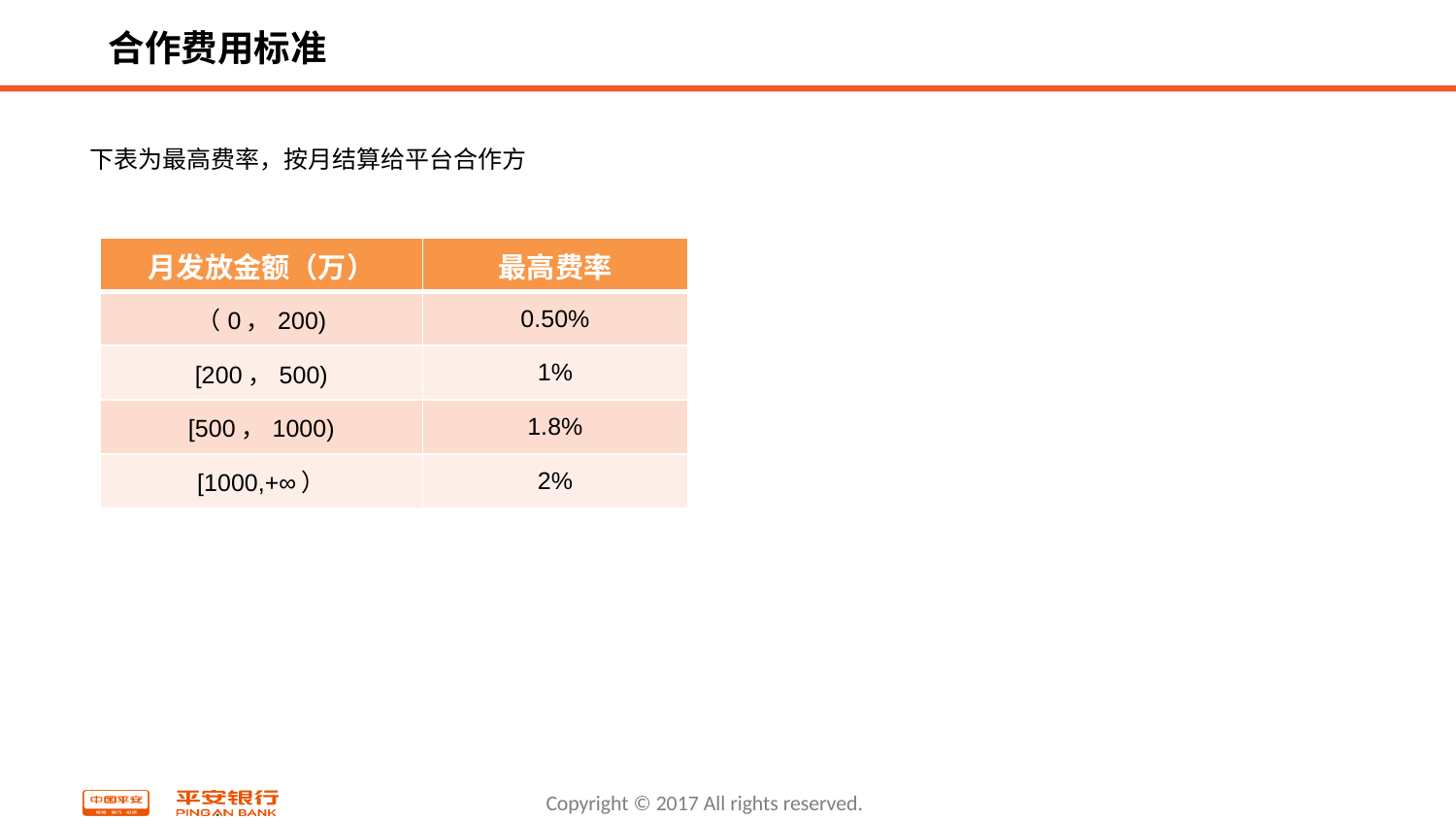

合作费用标准

下表为最高费率，按月结算给平台合作方
| 月发放金额（万） | 最高费率 |
| --- | --- |
| （0，200) | 0.50% |
| [200，500) | 1% |
| [500，1000) | 1.8% |
| [1000,+∞） | 2% |